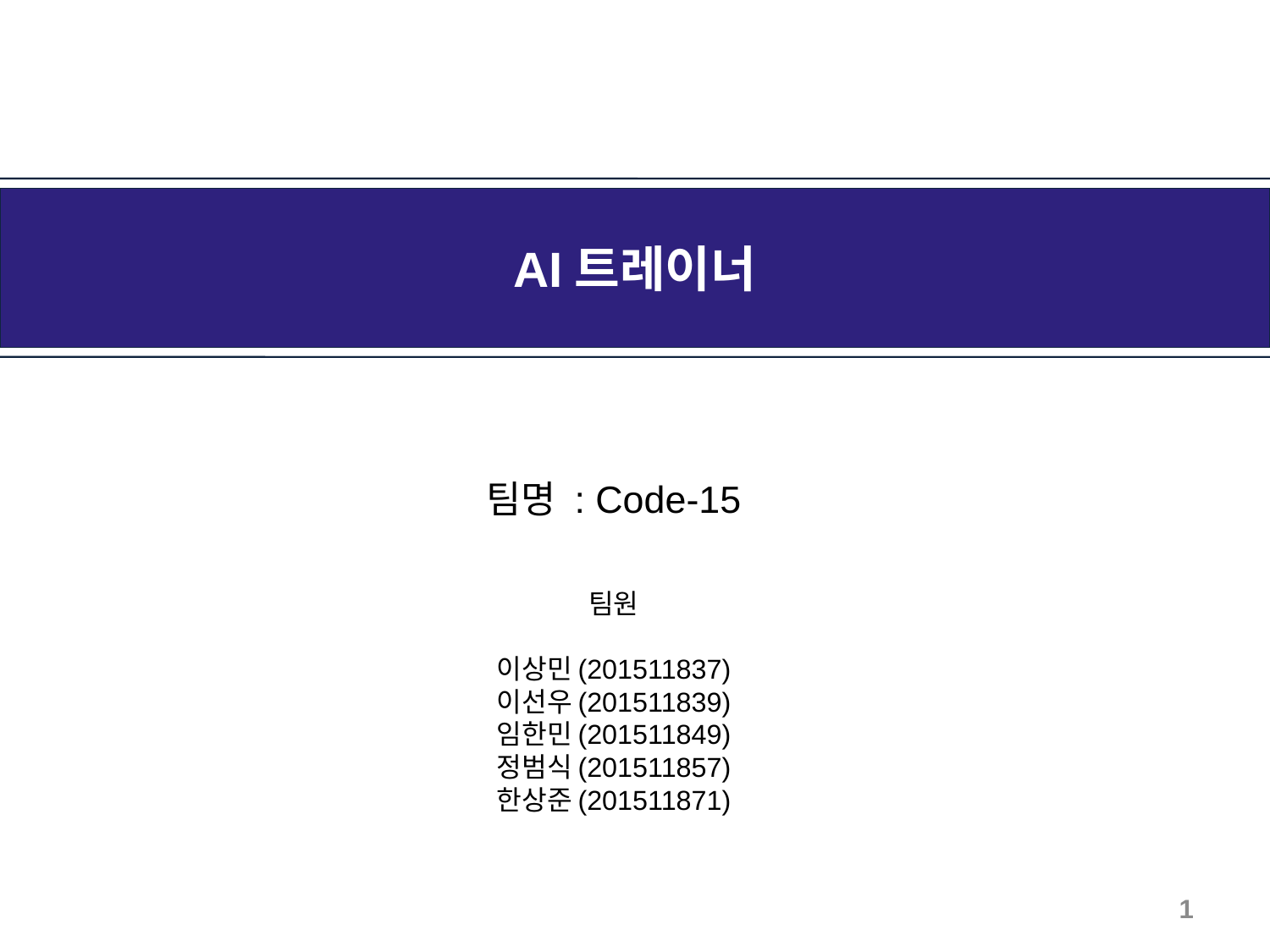

AI트레이너

팀명 : Code-15

팀원

이상민(201511837)
이선우(201511839)
임한민(201511849)
정범식(201511857)
한상준(201511871)
1